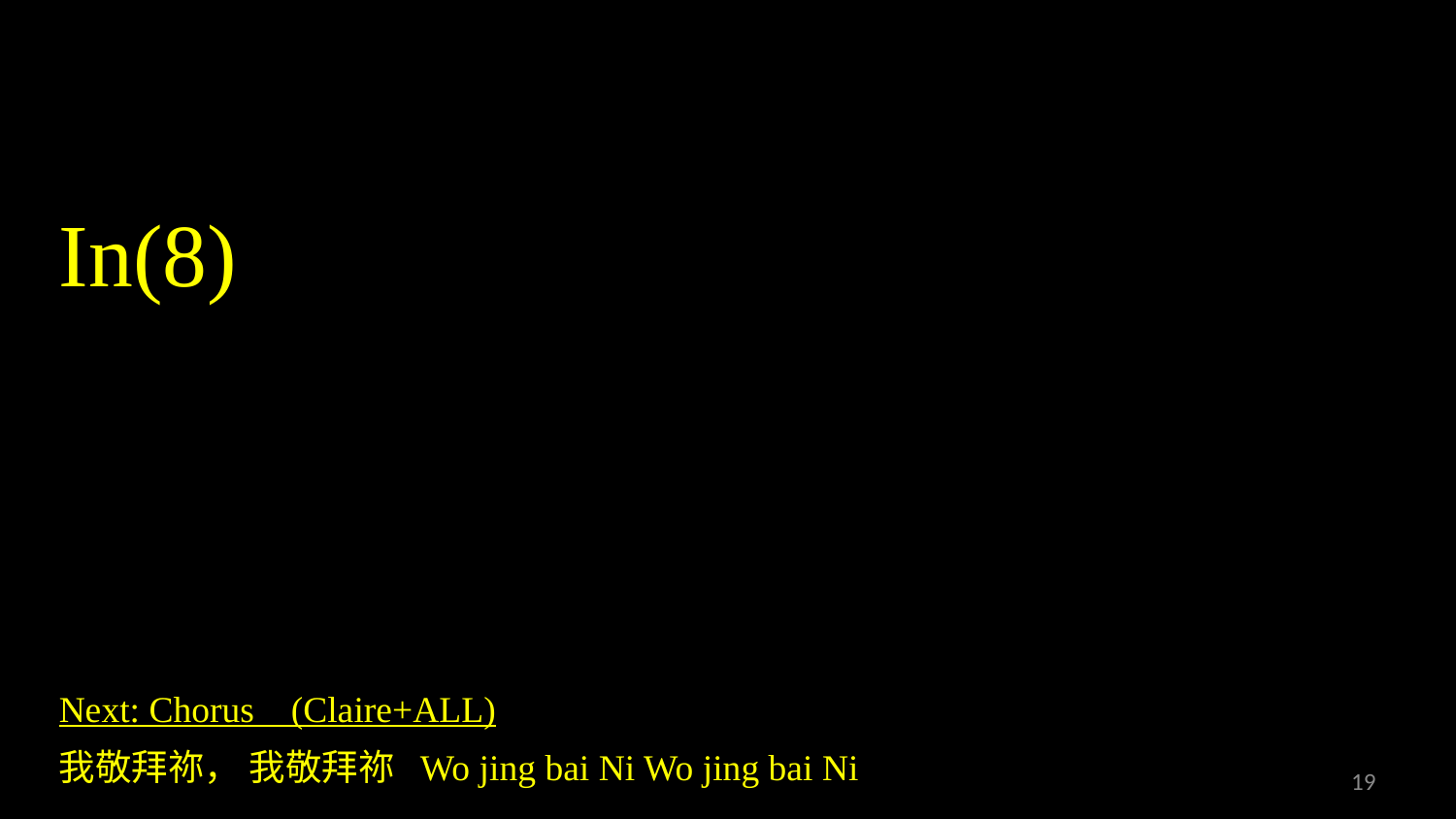

In(8)

Next: Chorus    (Claire+ALL)
我敬拜祢， 我敬拜祢  Wo jing bai Ni Wo jing bai Ni

19